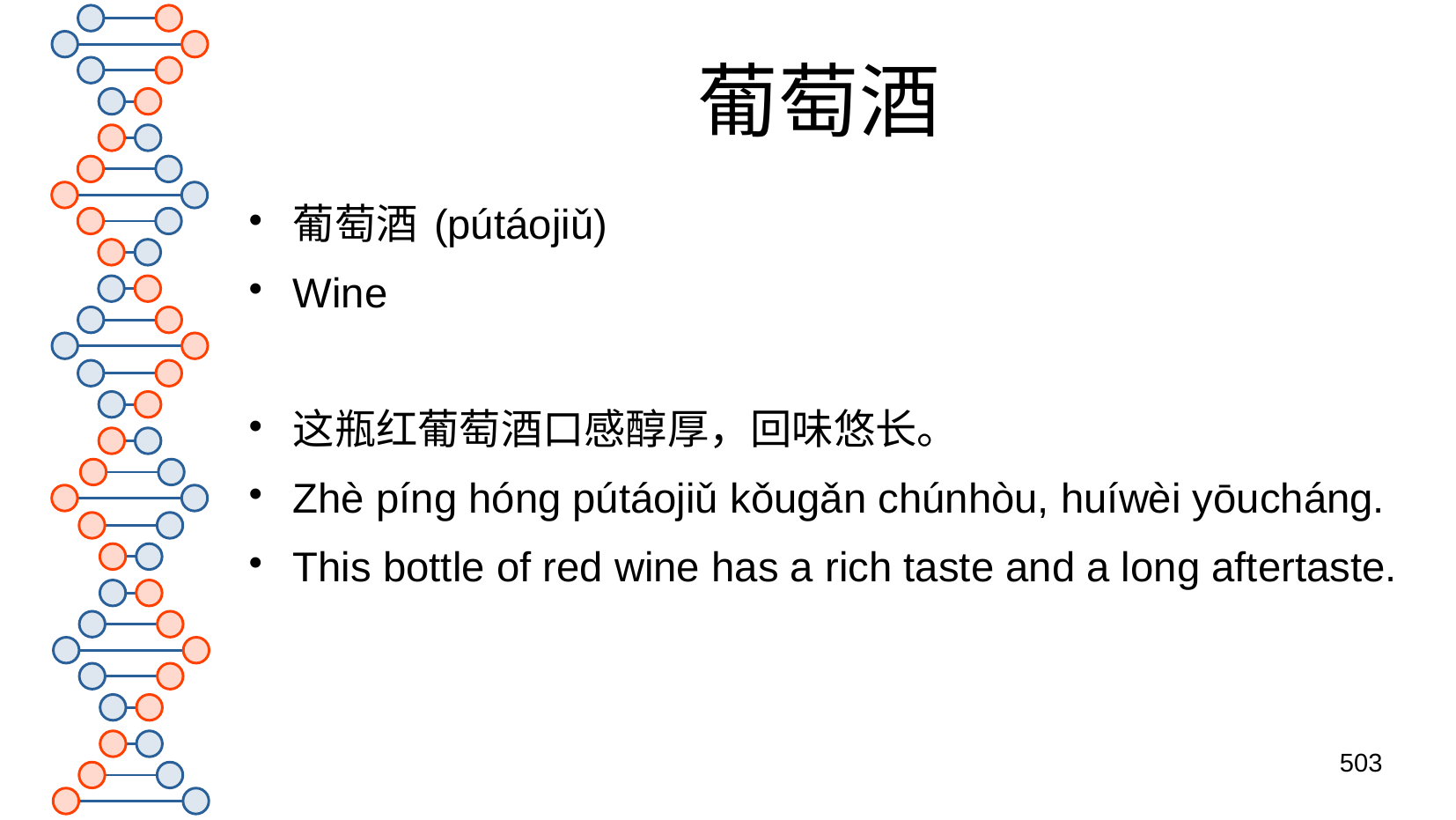

# 葡萄酒
葡萄酒 (pútáojiǔ)
Wine

这瓶红葡萄酒口感醇厚，回味悠长。
Zhè píng hóng pútáojiǔ kǒugǎn chúnhòu, huíwèi yōucháng.
This bottle of red wine has a rich taste and a long aftertaste.
503